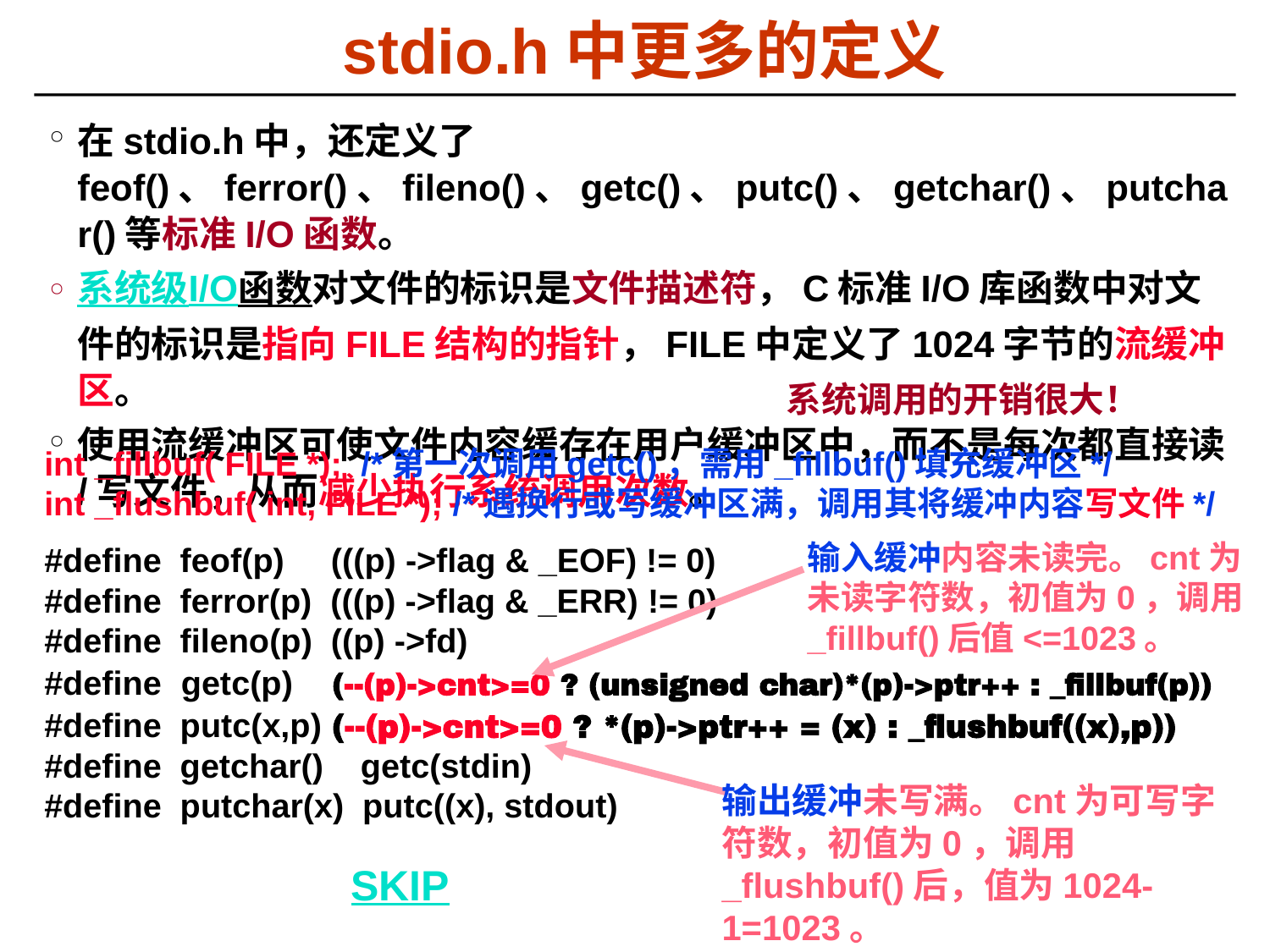

# stdio.h中更多的定义
在stdio.h中，还定义了feof()、ferror()、fileno()、getc()、putc()、getchar()、putchar()等标准I/O函数。
系统级I/O函数对文件的标识是文件描述符，C标准I/O库函数中对文件的标识是指向FILE结构的指针，FILE中定义了1024字节的流缓冲区。
使用流缓冲区可使文件内容缓存在用户缓冲区中，而不是每次都直接读/写文件，从而减少执行系统调用次数。
系统调用的开销很大！
int _fillbuf( FILE *);  /*第一次调用getc()，需用_fillbuf()填充缓冲区*/
int _flushbuf( int, FILE *); /*遇换行或写缓冲区满，调用其将缓冲内容写文件*/
#define  feof(p)     (((p) ->flag & _EOF) != 0)
#define  ferror(p)  (((p) ->flag & _ERR) != 0)
#define  fileno(p)  ((p) ->fd)
#define  getc(p)    (--(p)->cnt>=0 ? (unsigned char)*(p)->ptr++ : _fillbuf(p))
#define  putc(x,p) (--(p)->cnt>=0 ? *(p)->ptr++ = (x) : _flushbuf((x),p))
#define  getchar()    getc(stdin)
#define  putchar(x)  putc((x), stdout)
输入缓冲内容未读完。cnt为未读字符数，初值为0，调用_fillbuf()后值<=1023。

输出缓冲未写满。cnt为可写字符数，初值为0，调用_flushbuf()后，值为1024-1=1023。
SKIP